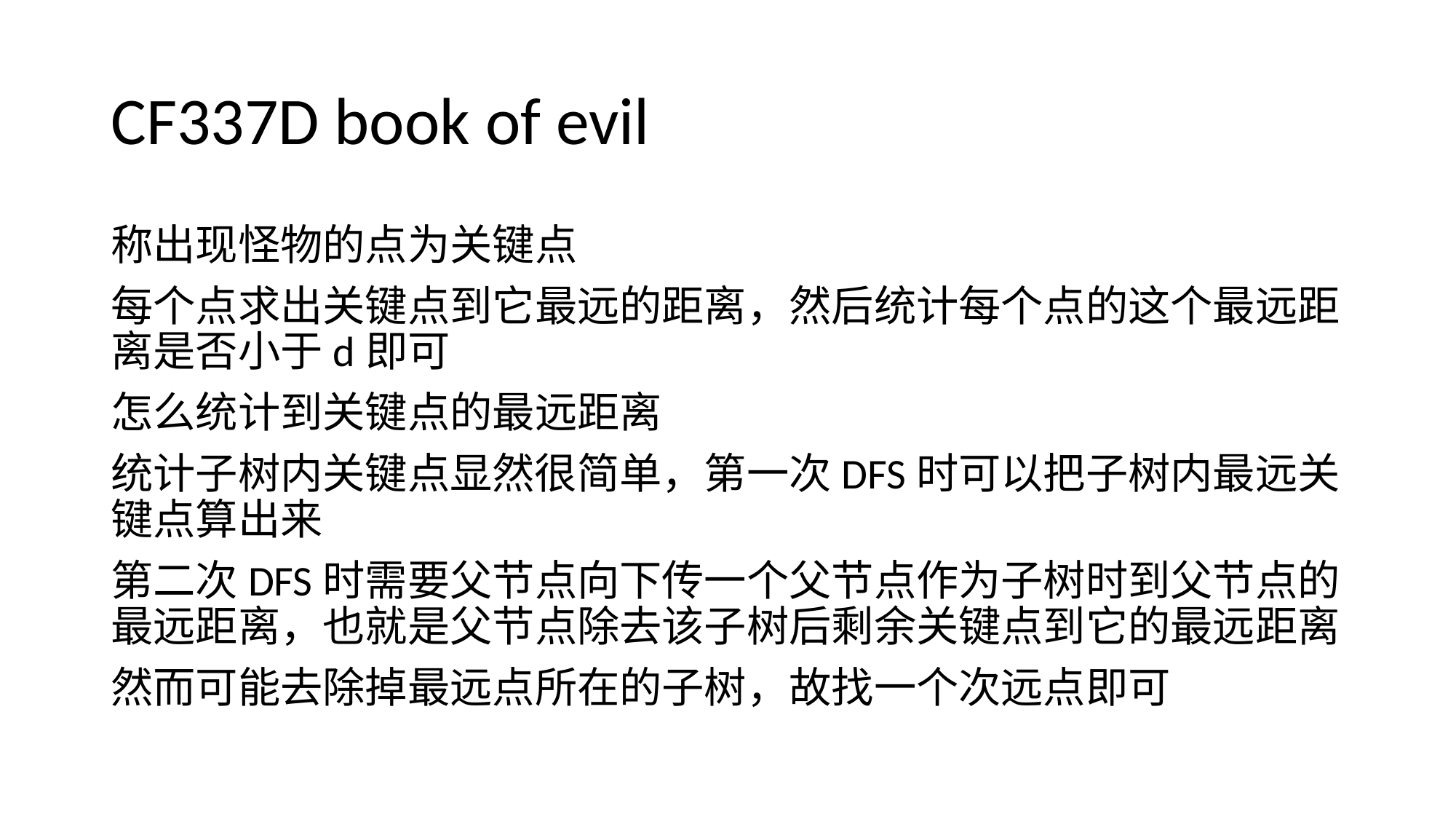

# CF337D book of evil
称出现怪物的点为关键点
每个点求出关键点到它最远的距离，然后统计每个点的这个最远距离是否小于d即可
怎么统计到关键点的最远距离
统计子树内关键点显然很简单，第一次DFS时可以把子树内最远关键点算出来
第二次DFS时需要父节点向下传一个父节点作为子树时到父节点的最远距离，也就是父节点除去该子树后剩余关键点到它的最远距离
然而可能去除掉最远点所在的子树，故找一个次远点即可